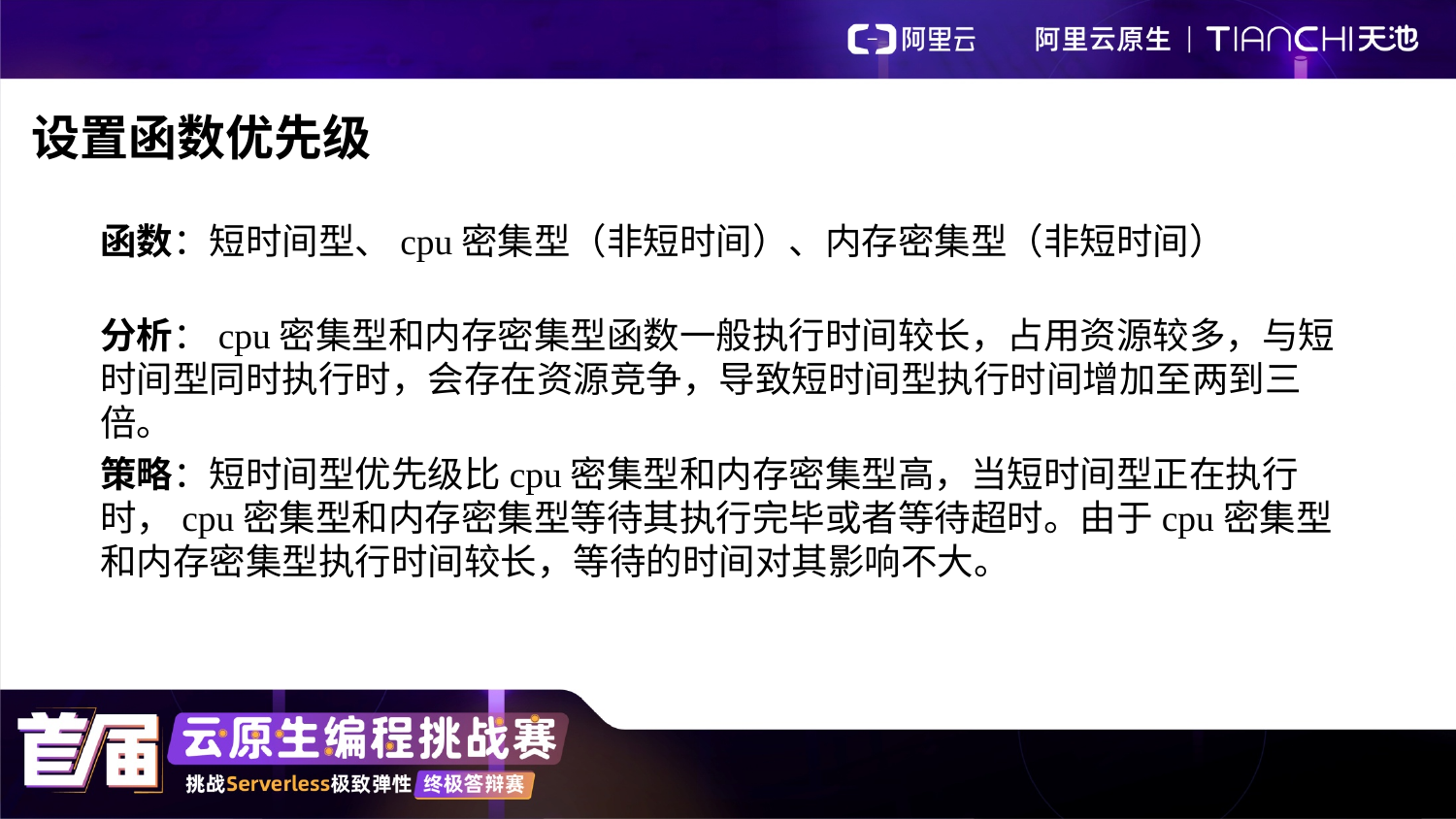

设置函数优先级
函数：短时间型、cpu密集型（非短时间）、内存密集型（非短时间）
分析：cpu密集型和内存密集型函数一般执行时间较长，占用资源较多，与短时间型同时执行时，会存在资源竞争，导致短时间型执行时间增加至两到三倍。
策略：短时间型优先级比cpu密集型和内存密集型高，当短时间型正在执行时，cpu密集型和内存密集型等待其执行完毕或者等待超时。由于cpu密集型和内存密集型执行时间较长，等待的时间对其影响不大。